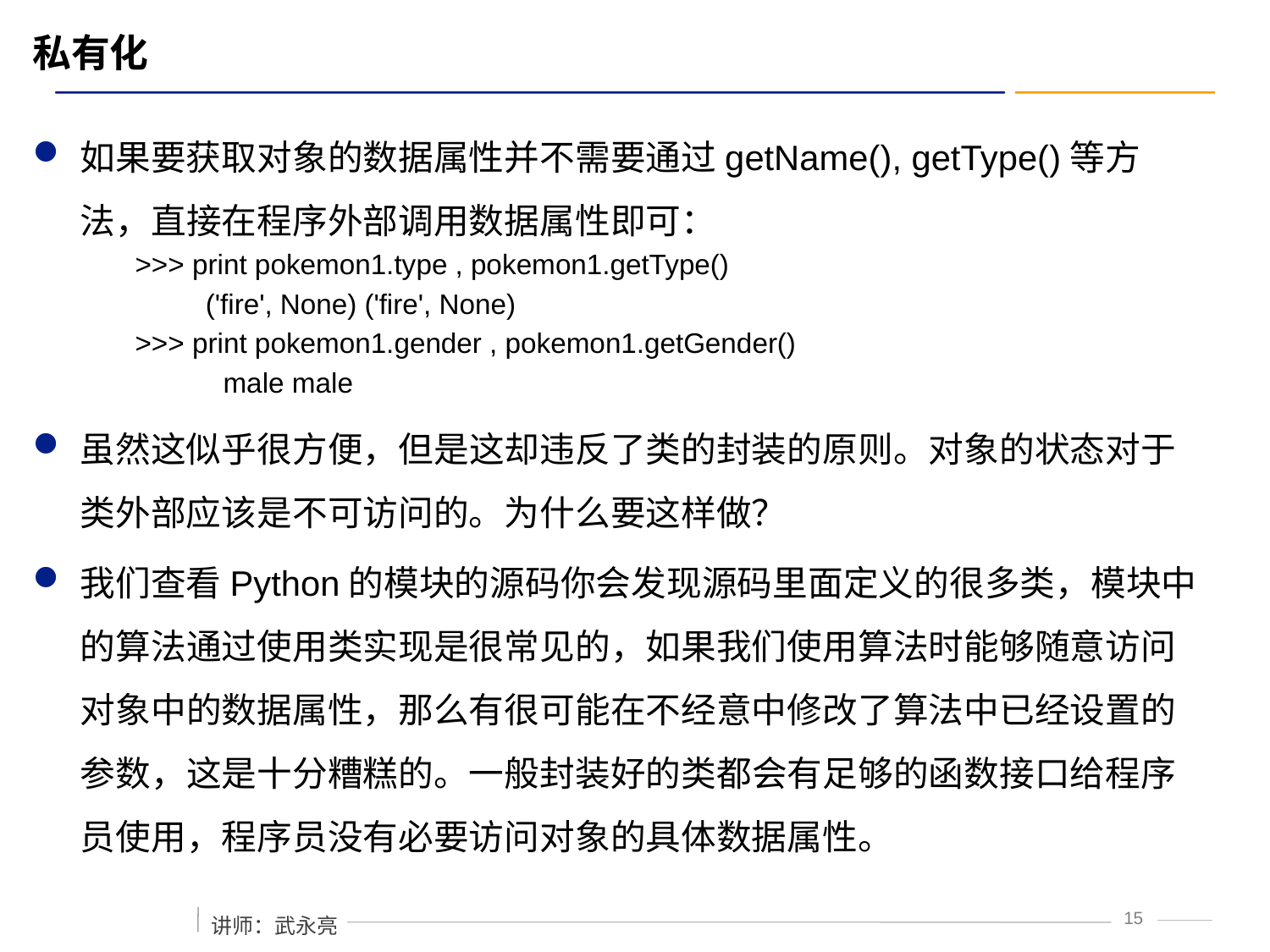

# 私有化
如果要获取对象的数据属性并不需要通过getName(), getType()等方法，直接在程序外部调用数据属性即可：
     >>> print pokemon1.type , pokemon1.getType()
              ('fire', None) ('fire', None)
     >>> print pokemon1.gender , pokemon1.getGender()
	male male
虽然这似乎很方便，但是这却违反了类的封装的原则。对象的状态对于类外部应该是不可访问的。为什么要这样做？
我们查看Python的模块的源码你会发现源码里面定义的很多类，模块中的算法通过使用类实现是很常见的，如果我们使用算法时能够随意访问对象中的数据属性，那么有很可能在不经意中修改了算法中已经设置的参数，这是十分糟糕的。一般封装好的类都会有足够的函数接口给程序员使用，程序员没有必要访问对象的具体数据属性。